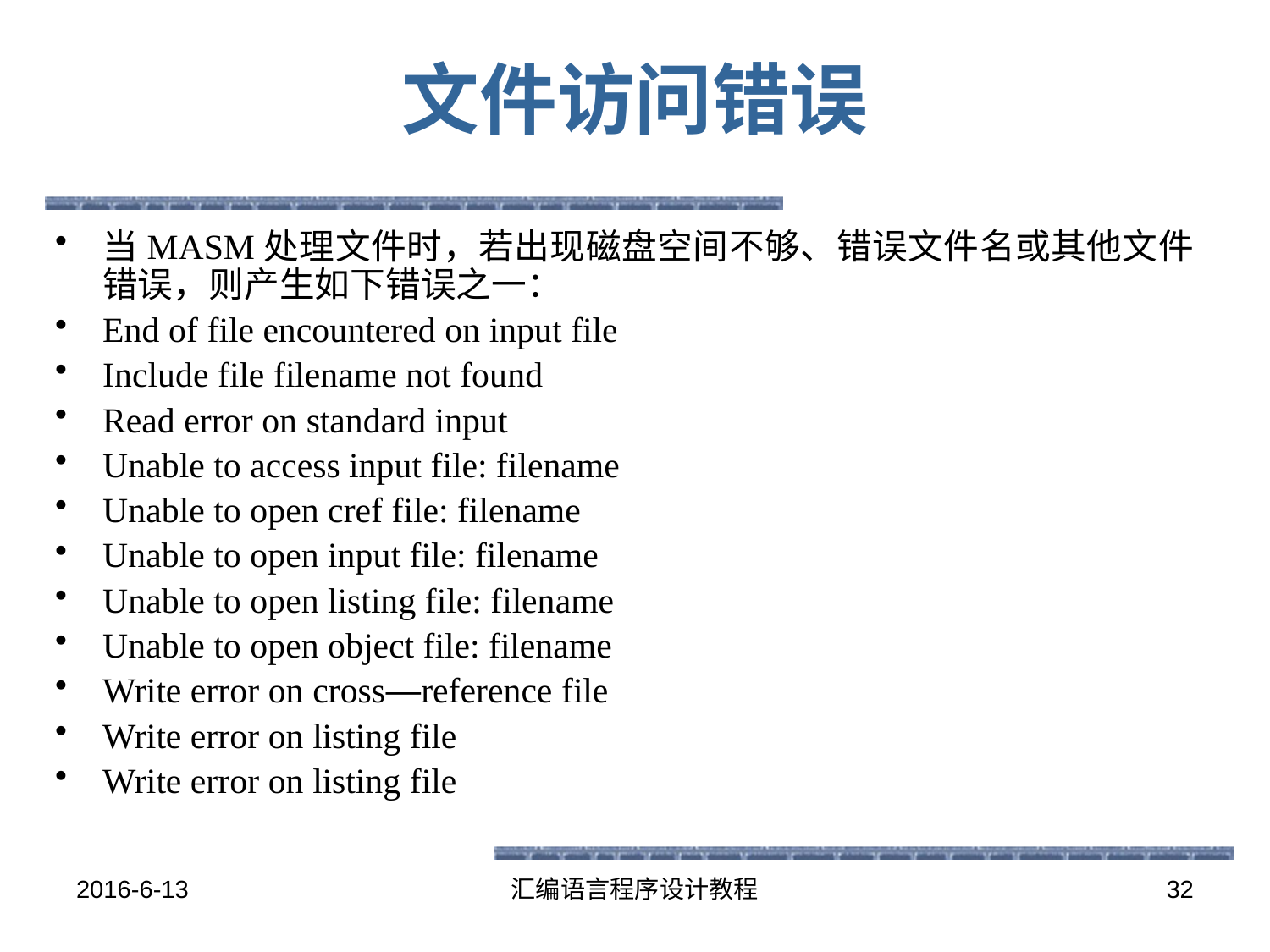

# 文件访问错误
当MASM处理文件时，若出现磁盘空间不够、错误文件名或其他文件错误，则产生如下错误之一：
End of file encountered on input file
Include file filename not found
Read error on standard input
Unable to access input file: filename
Unable to open cref file: filename
Unable to open input file: filename
Unable to open listing file: filename
Unable to open object file: filename
Write error on cross—reference file
Write error on listing file
Write error on listing file
2016-6-13
汇编语言程序设计教程
32